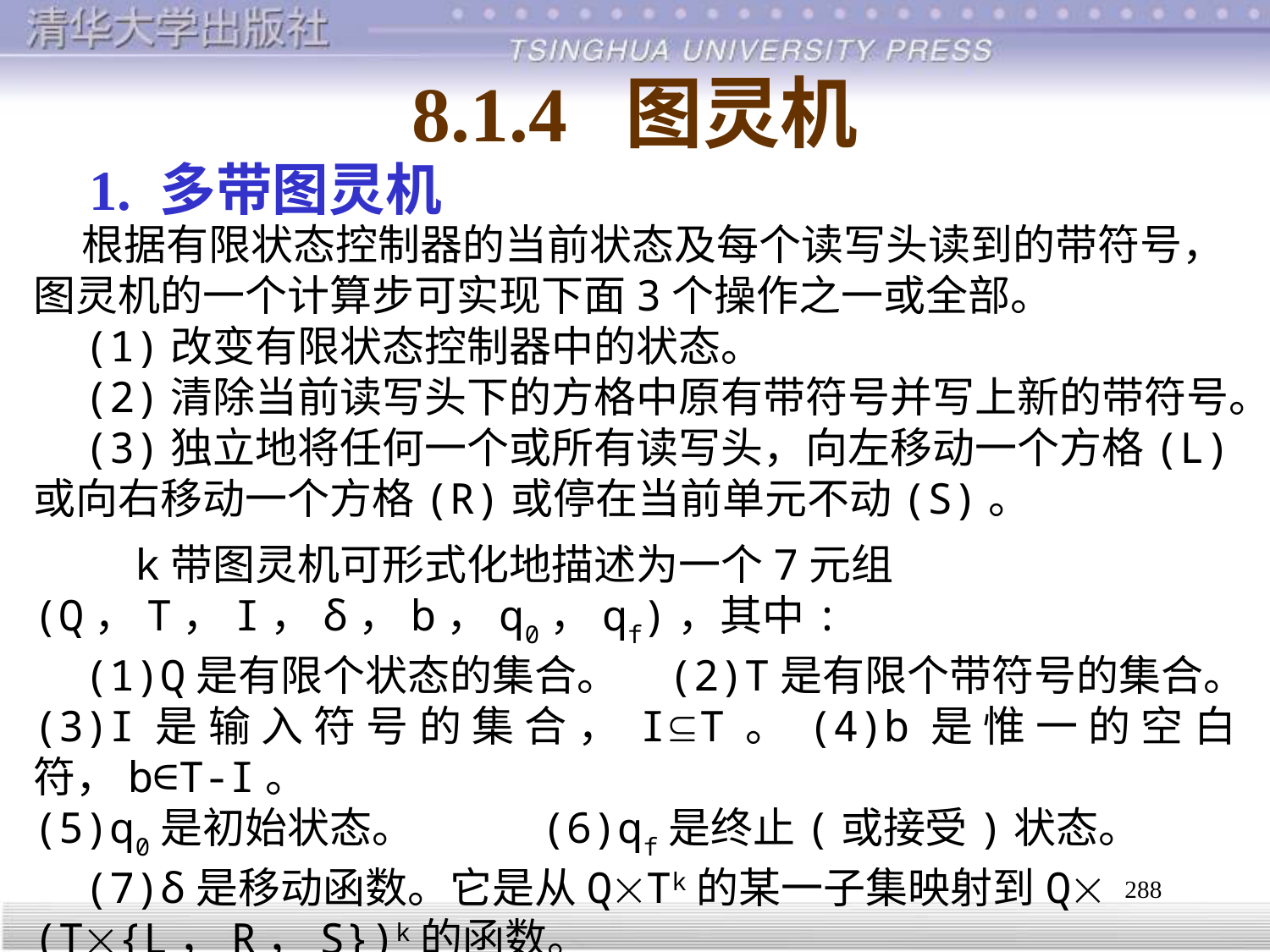

# 8.1.4  图灵机
1. 多带图灵机
    根据有限状态控制器的当前状态及每个读写头读到的带符号，
图灵机的一个计算步可实现下面3个操作之一或全部。
  (1)改变有限状态控制器中的状态。
  (2)清除当前读写头下的方格中原有带符号并写上新的带符号。
  (3)独立地将任何一个或所有读写头，向左移动一个方格(L)或向右移动一个方格(R)或停在当前单元不动(S)。
    k带图灵机可形式化地描述为一个7元组(Q，T，I，δ，b，q0，qf)，其中:
  (1)Q是有限个状态的集合。	(2)T是有限个带符号的集合。
(3)I是输入符号的集合，I⊆T。(4)b是惟一的空白符，b∈T-I。
(5)q0是初始状态。		(6)qf是终止(或接受)状态。
  (7)δ是移动函数。它是从Q×Tk的某一子集映射到Q× (T×{L，R，S})k的函数。
288